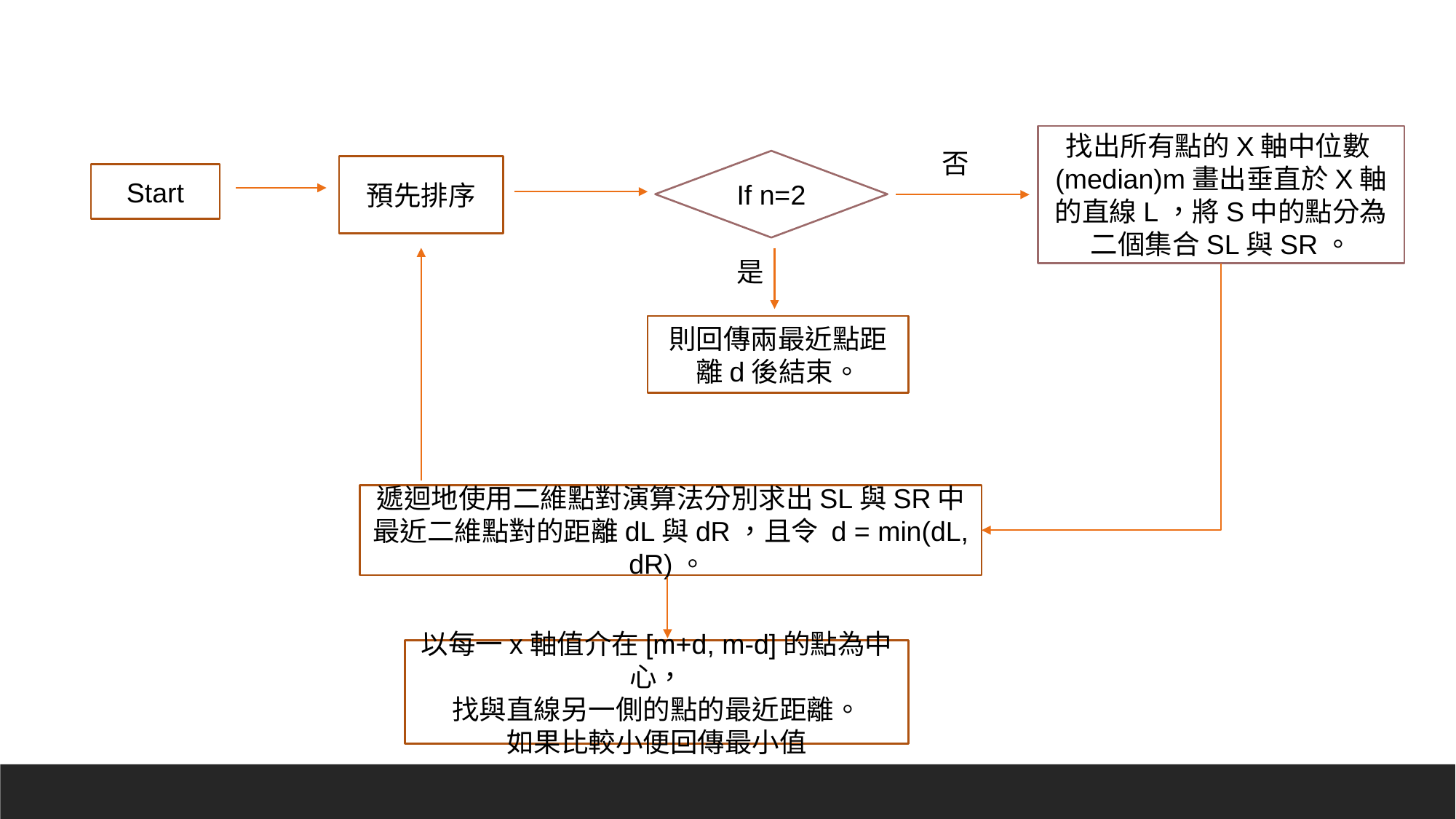

找出所有點的X軸中位數(median)m畫出垂直於X軸的直線L，將S中的點分為二個集合SL與SR。
否
If n=2
預先排序
Start
是
則回傳兩最近點距離d後結束。
遞迴地使用二維點對演算法分別求出SL與SR中最近二維點對的距離dL與dR，且令 d = min(dL, dR)。
以每一x軸值介在[m+d, m-d]的點為中心，
找與直線另一側的點的最近距離。
如果比較小便回傳最小值